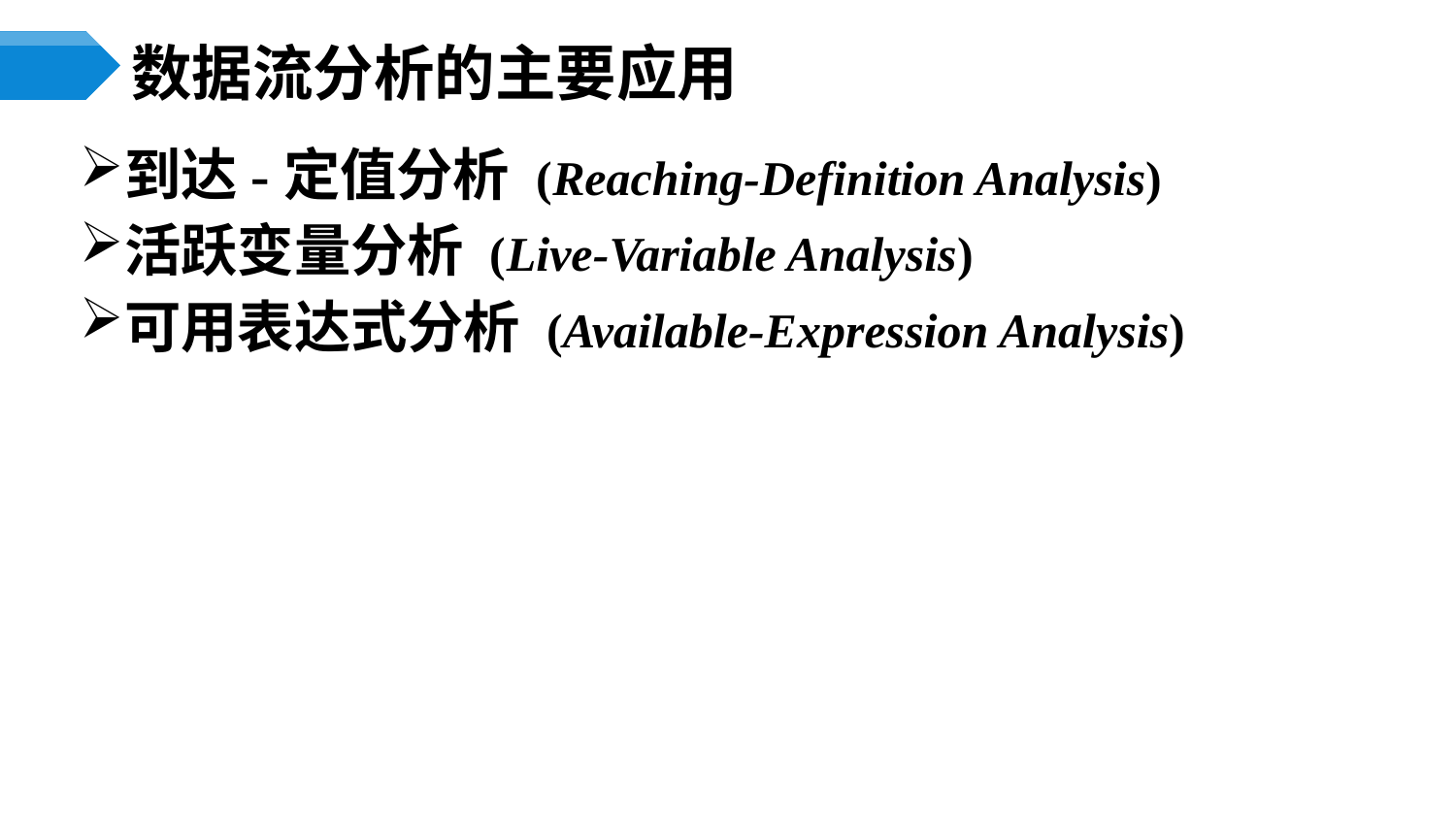

# 数据流分析的主要应用
到达-定值分析 (Reaching-Definition Analysis)
活跃变量分析 (Live-Variable Analysis)
可用表达式分析 (Available-Expression Analysis)